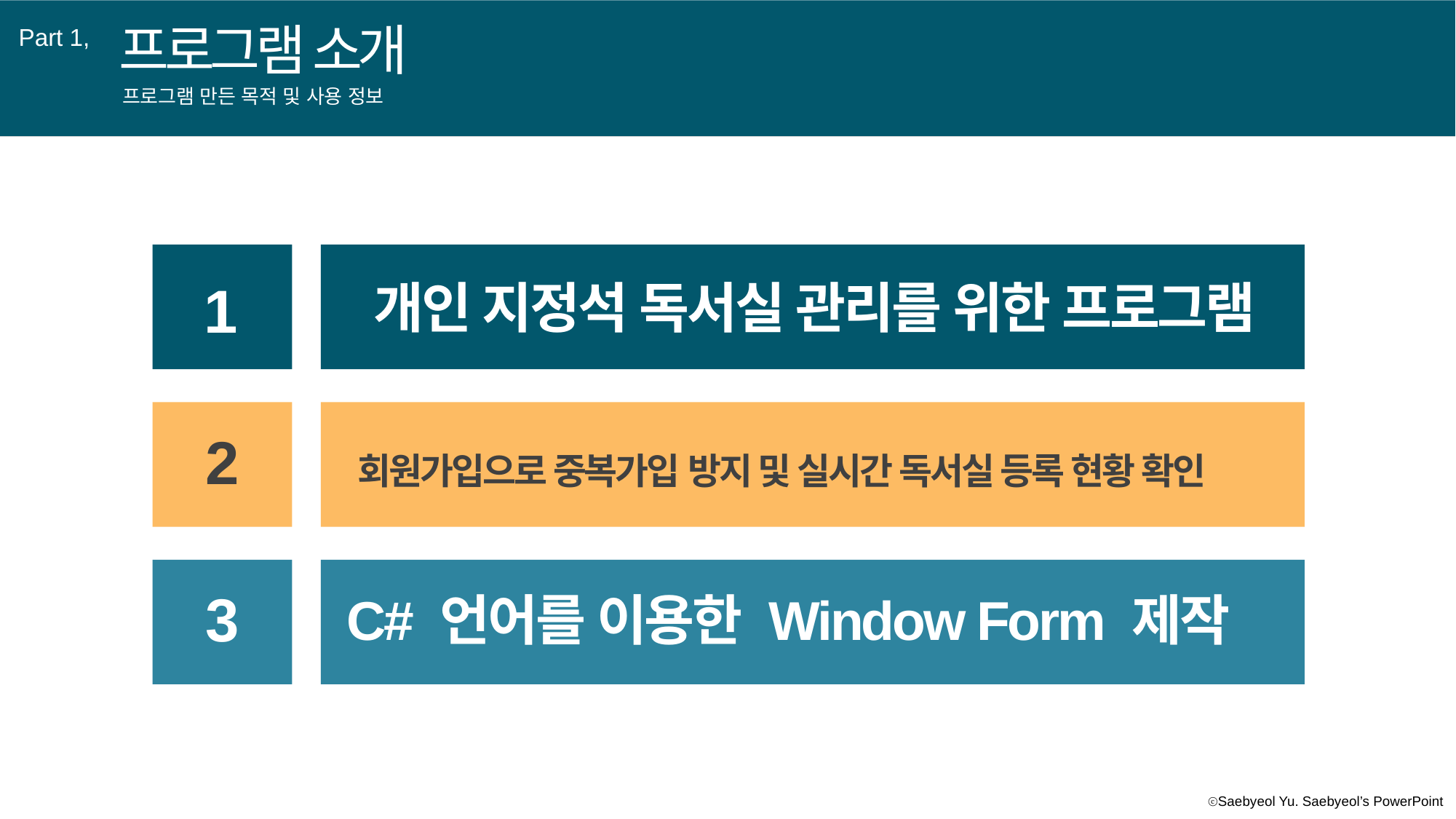

프로그램 소개
Part 1,
프로그램 만든 목적 및 사용 정보

1
개인 지정석 독서실 관리를 위한 프로그램

2
회원가입으로 중복가입 방지 및 실시간 독서실 등록 현황 확인

3
C# 언어를 이용한 Window Form 제작